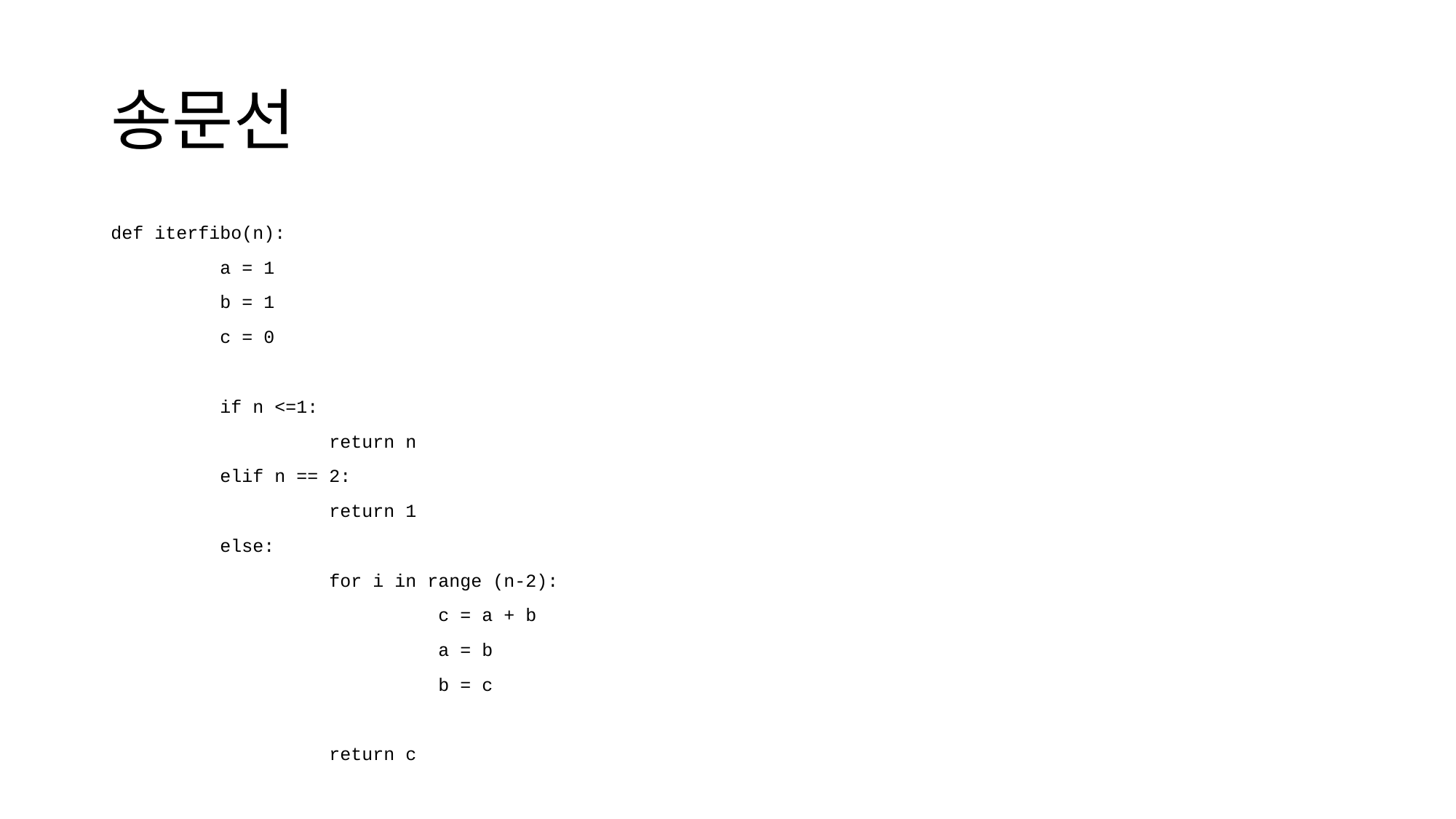

# 송문선
def iterfibo(n):
	a = 1
	b = 1
	c = 0

	if n <=1:
		return n
	elif n == 2:
		return 1
	else:
		for i in range (n-2):
			c = a + b
			a = b
			b = c

		return c